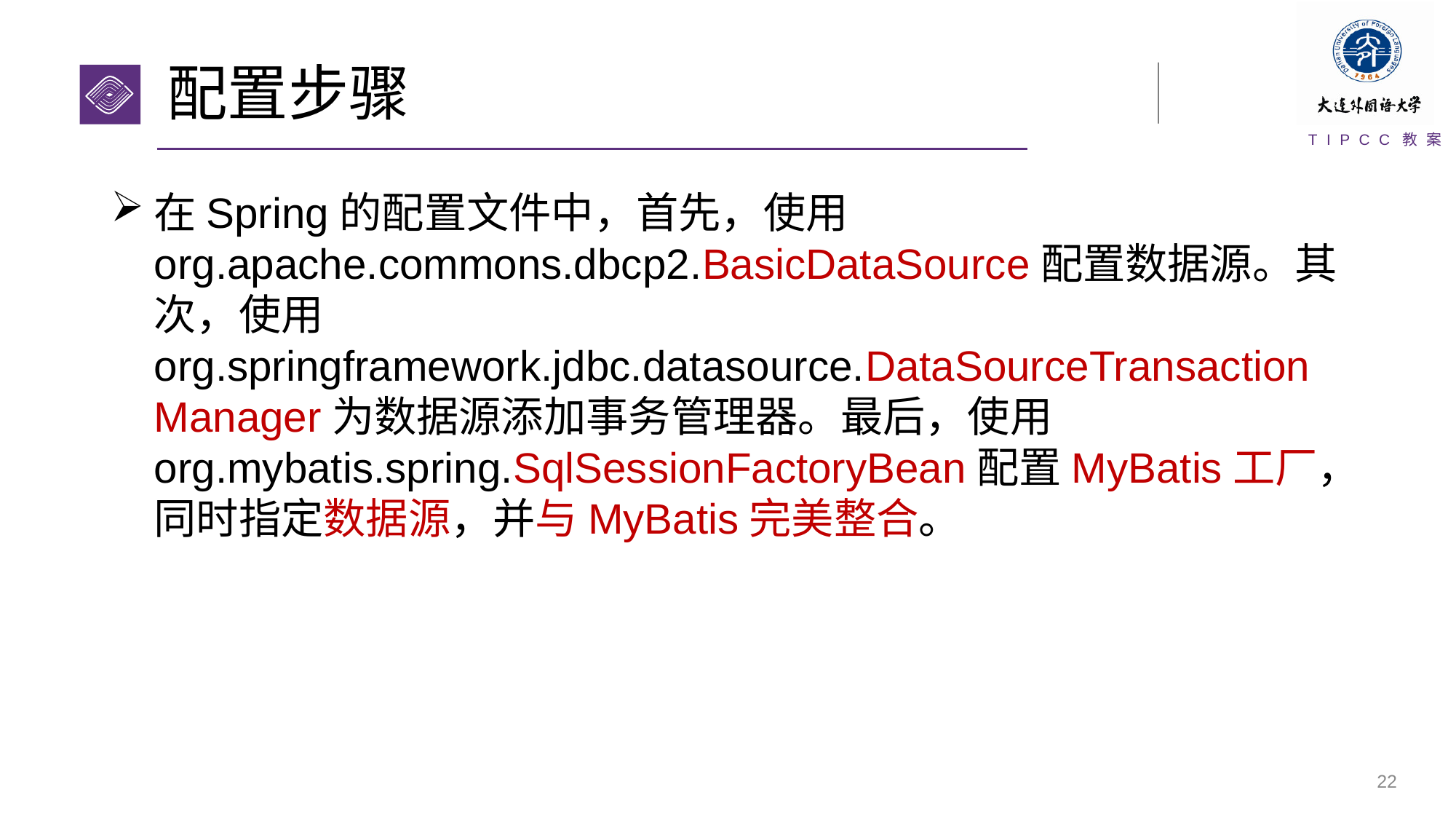

# 配置步骤
在Spring的配置文件中，首先，使用org.apache.commons.dbcp2.BasicDataSource配置数据源。其次，使用org.springframework.jdbc.datasource.DataSourceTransactionManager为数据源添加事务管理器。最后，使用org.mybatis.spring.SqlSessionFactoryBean配置MyBatis工厂，同时指定数据源，并与MyBatis完美整合。
22